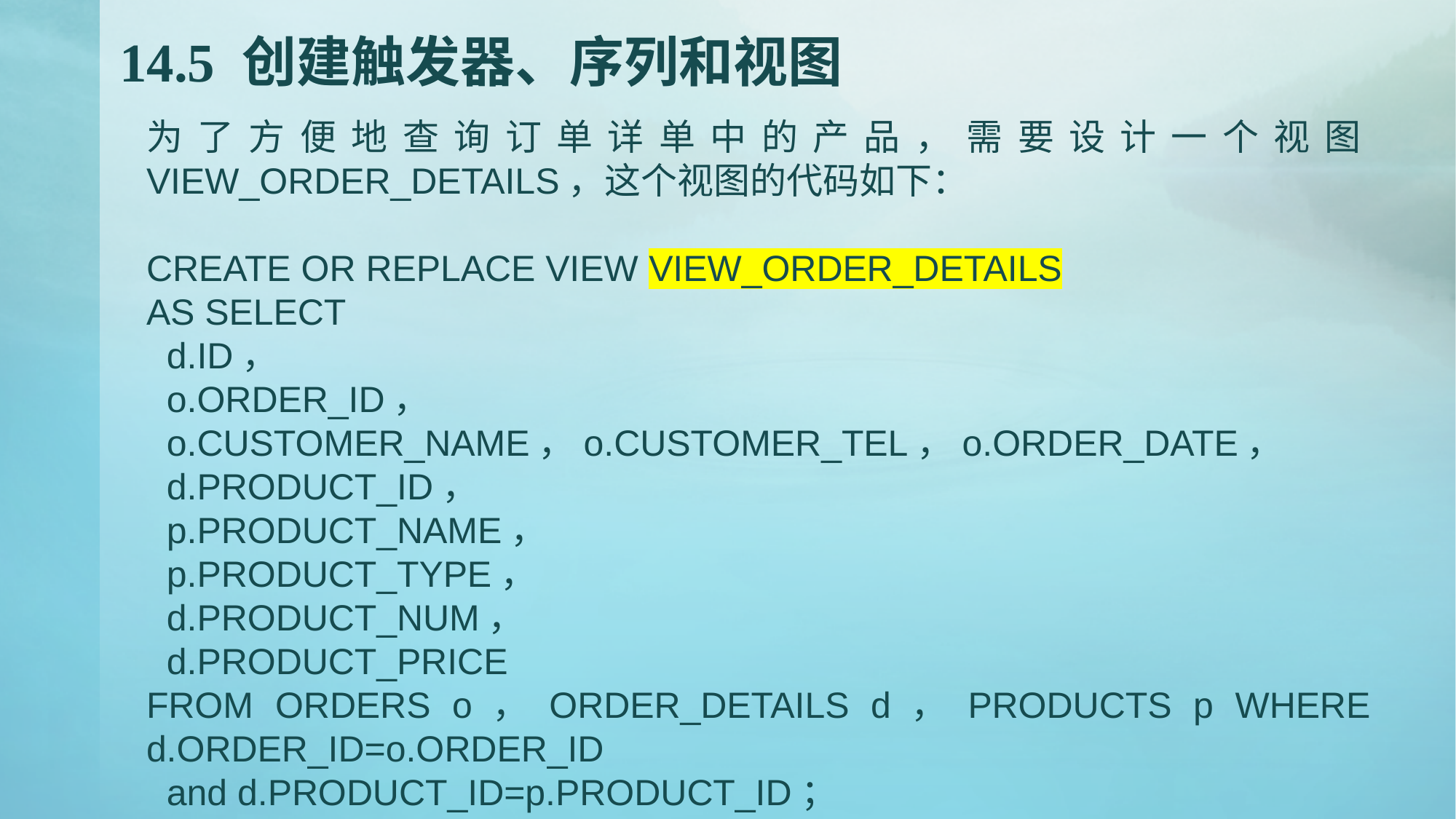

# 14.5 创建触发器、序列和视图
为了方便地查询订单详单中的产品，需要设计一个视图VIEW_ORDER_DETAILS，这个视图的代码如下：

CREATE OR REPLACE VIEW VIEW_ORDER_DETAILS
AS SELECT
  d.ID，
  o.ORDER_ID，
  o.CUSTOMER_NAME，o.CUSTOMER_TEL，o.ORDER_DATE，
  d.PRODUCT_ID，
  p.PRODUCT_NAME，
  p.PRODUCT_TYPE，
  d.PRODUCT_NUM，
  d.PRODUCT_PRICE
FROM ORDERS o，ORDER_DETAILS d，PRODUCTS p WHERE d.ORDER_ID=o.ORDER_ID
  and d.PRODUCT_ID=p.PRODUCT_ID；